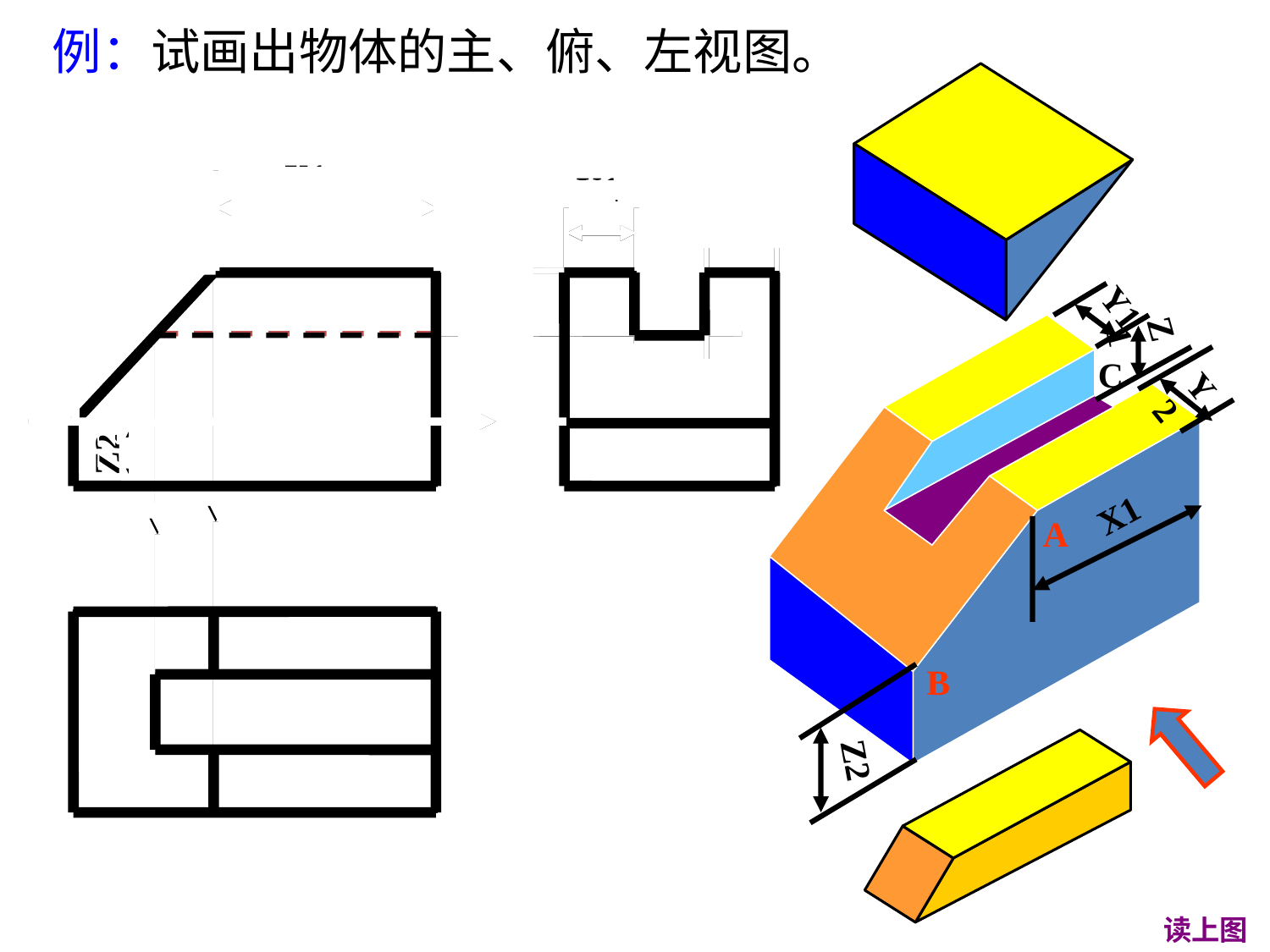

例：试画出物体的主、俯、左视图。

X1

Y1

Y2

c”

a'
Z1

Z2

Y1

Z1

C

Y2

b'

Z2

X1

A
B

Y1

Z2

Y2

读上图